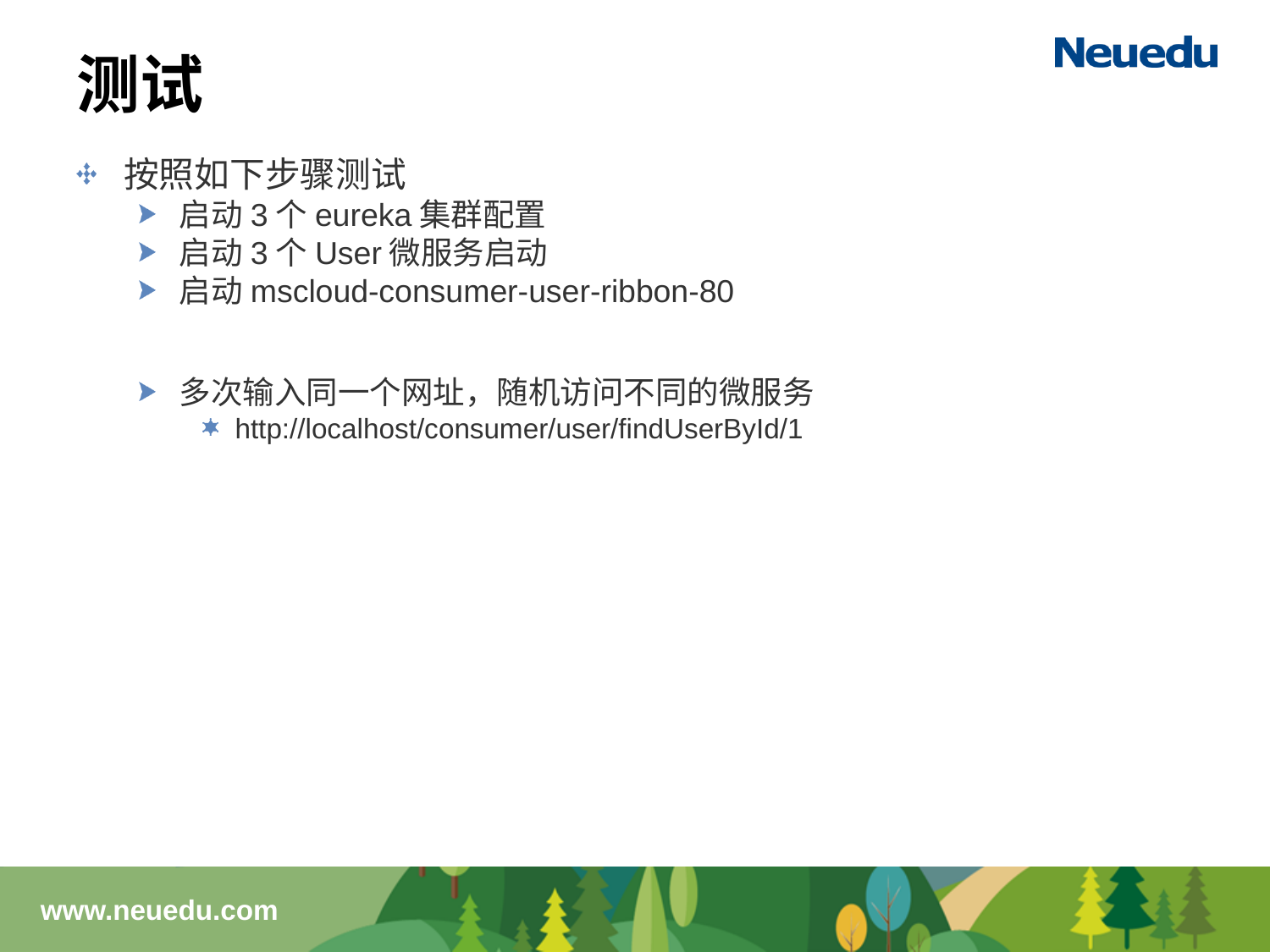

# 测试
按照如下步骤测试
启动3个eureka集群配置
启动3个User微服务启动
启动mscloud-consumer-user-ribbon-80

多次输入同一个网址，随机访问不同的微服务
http://localhost/consumer/user/findUserById/1